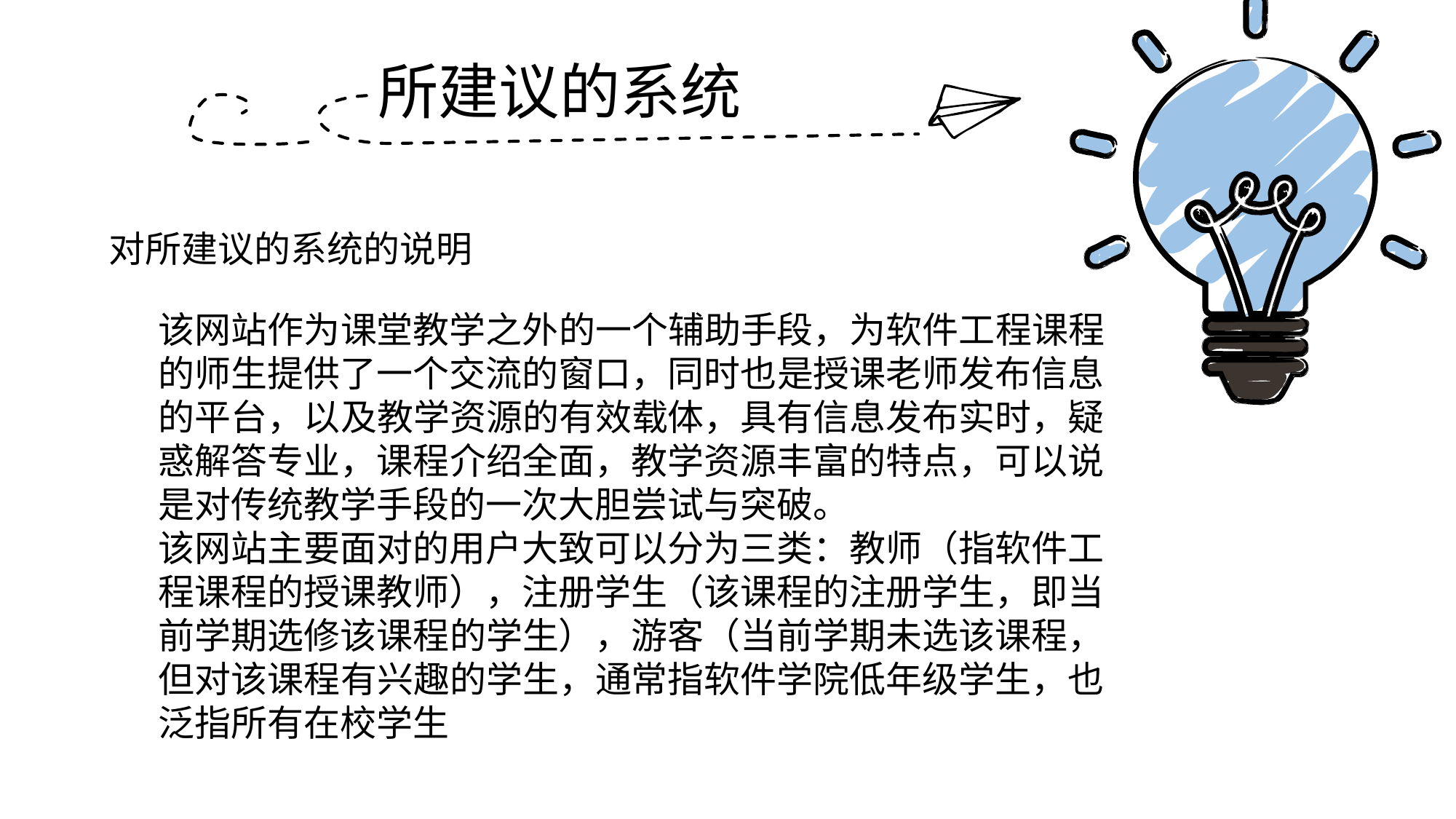

所建议的系统

对所建议的系统的说明
该网站作为课堂教学之外的一个辅助手段，为软件工程课程的师生提供了一个交流的窗口，同时也是授课老师发布信息的平台，以及教学资源的有效载体，具有信息发布实时，疑惑解答专业，课程介绍全面，教学资源丰富的特点，可以说是对传统教学手段的一次大胆尝试与突破。
该网站主要面对的用户大致可以分为三类：教师（指软件工程课程的授课教师），注册学生（该课程的注册学生，即当前学期选修该课程的学生），游客（当前学期未选该课程，但对该课程有兴趣的学生，通常指软件学院低年级学生，也泛指所有在校学生